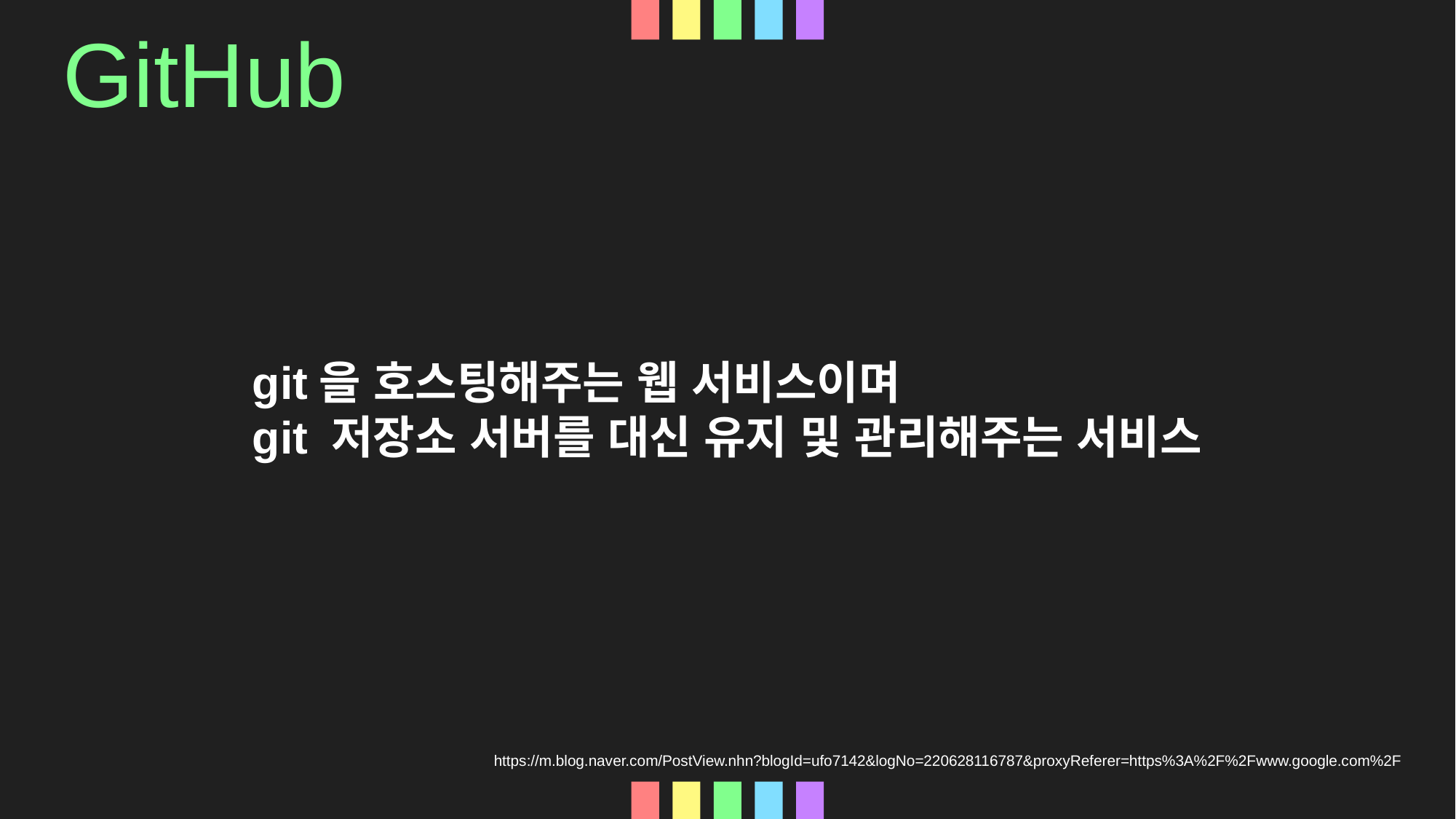

GitHub
git을 호스팅해주는 웹 서비스이며
git 저장소 서버를 대신 유지 및 관리해주는 서비스
https://m.blog.naver.com/PostView.nhn?blogId=ufo7142&logNo=220628116787&proxyReferer=https%3A%2F%2Fwww.google.com%2F